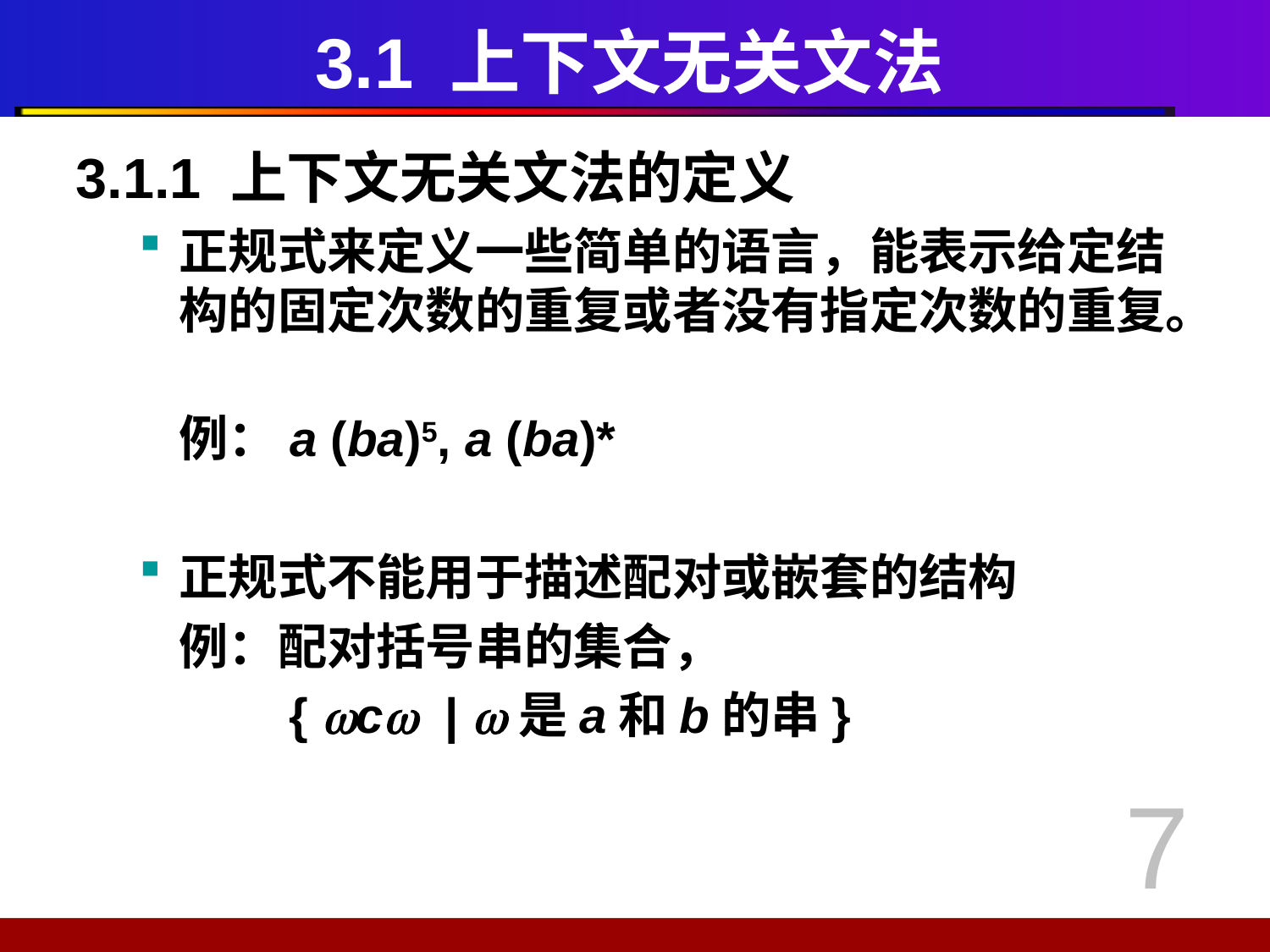

# 3.1 上下文无关文法
3.1.1 上下文无关文法的定义
正规式来定义一些简单的语言，能表示给定结构的固定次数的重复或者没有指定次数的重复。
	例：a (ba)5, a (ba)*

正规式不能用于描述配对或嵌套的结构
	例：配对括号串的集合，
	        { ωcω  | ω是a和b的串}

7